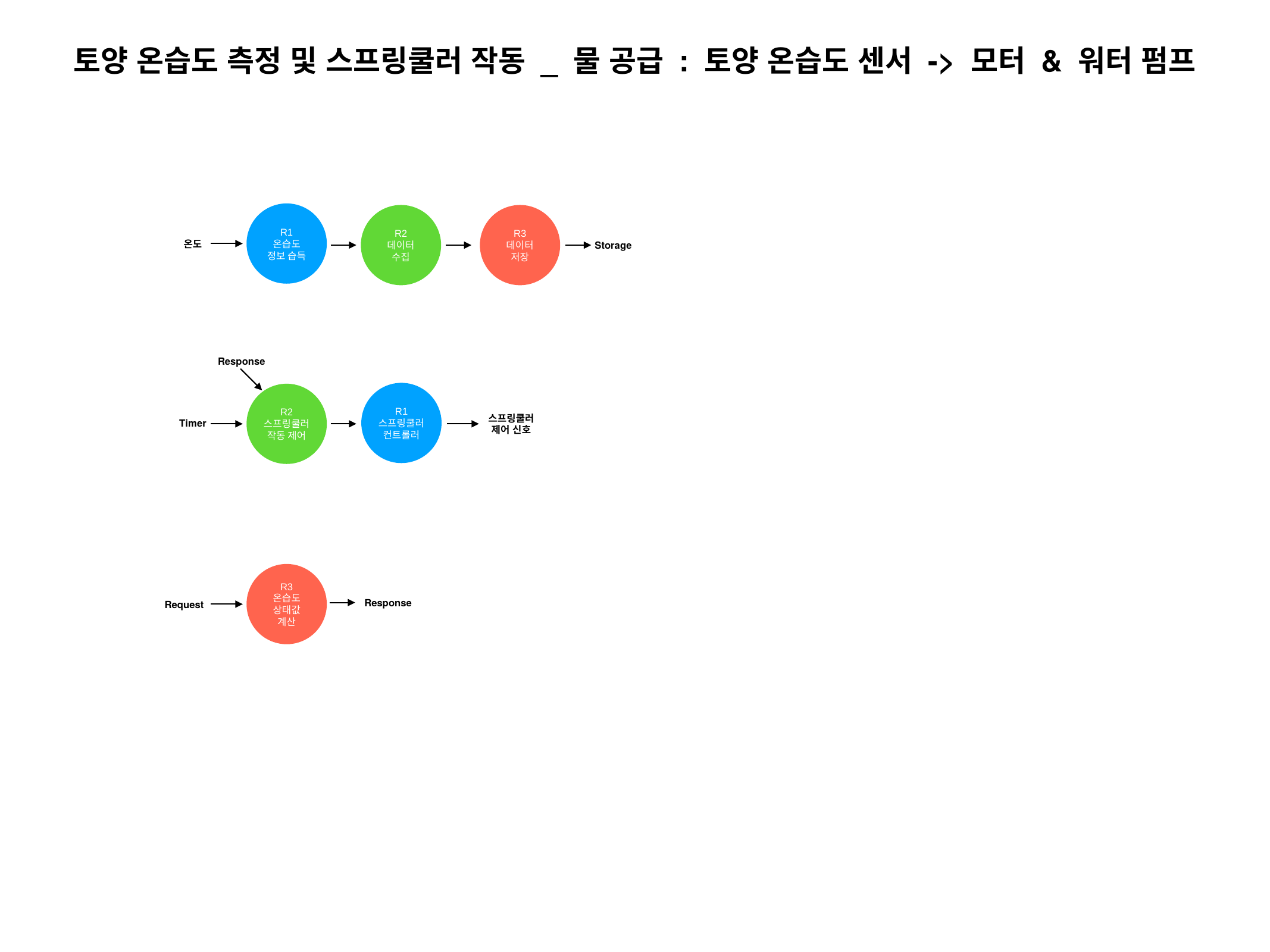

토양 온습도 측정 및 스프링쿨러 작동 _ 물 공급 : 토양 온습도 센서 -> 모터 & 워터 펌프
R1
온습도 정보 습득
R2
데이터 수집
R3
데이터 저장
온도
Storage

Response

R1
스프링쿨러
컨트롤러
R2
스프링쿨러
작동 제어
스프링쿨러
제어 신호
Timer

R3
온습도 상태값
계산
Response
Request